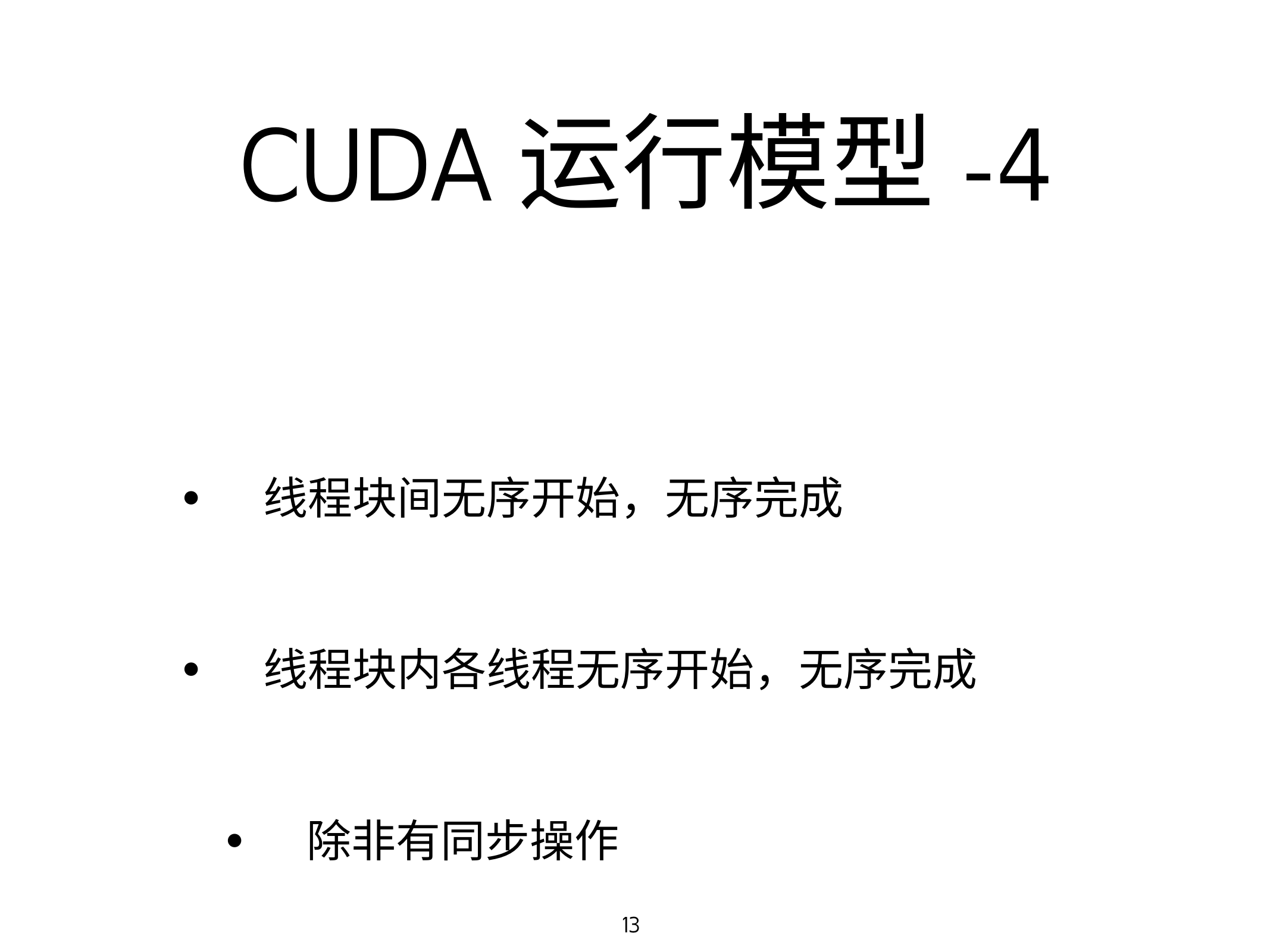

# CUDA运行模型-4
• 线程块间无序开始，无序完成
• 线程块内各线程无序开始，无序完成
• 除非有同步操作
13